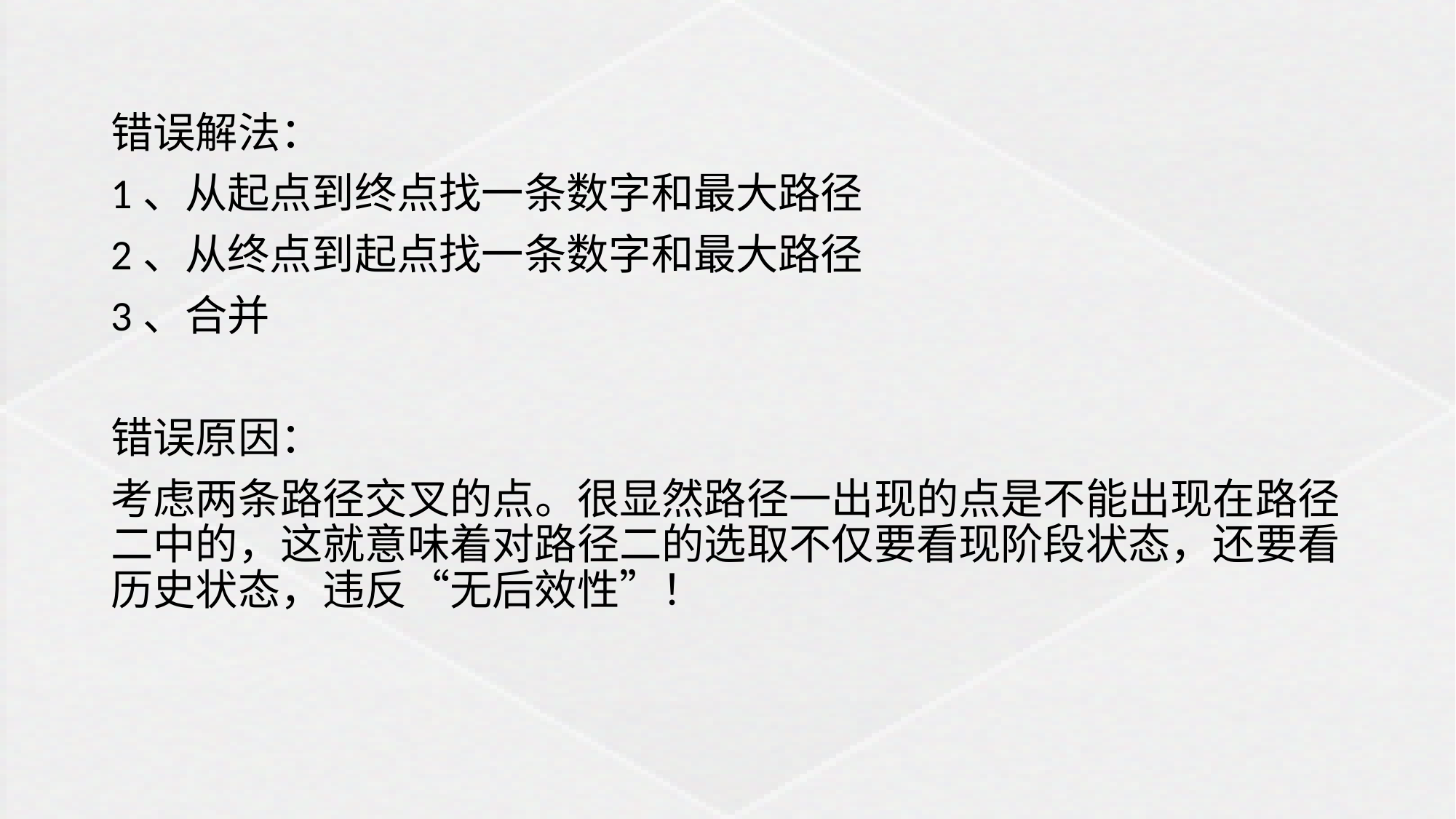

错误解法：
1、从起点到终点找一条数字和最大路径
2、从终点到起点找一条数字和最大路径
3、合并

错误原因：
考虑两条路径交叉的点。很显然路径一出现的点是不能出现在路径二中的，这就意味着对路径二的选取不仅要看现阶段状态，还要看历史状态，违反“无后效性”！